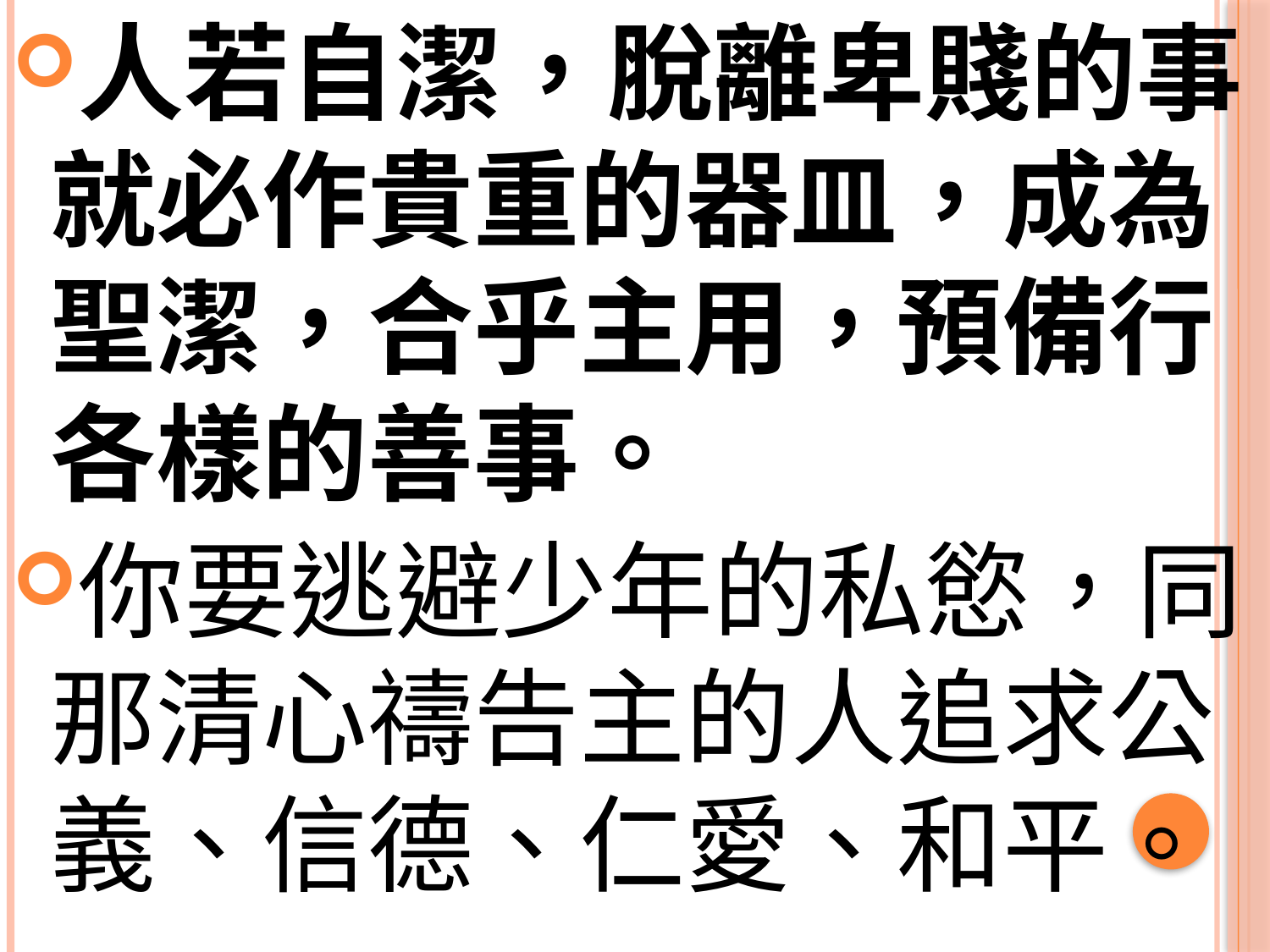

人若自潔，脫離卑賤的事，就必作貴重的器皿，成為聖潔，合乎主用，預備行各樣的善事。
你要逃避少年的私慾，同那清心禱告主的人追求公義、信德、仁愛、和平。